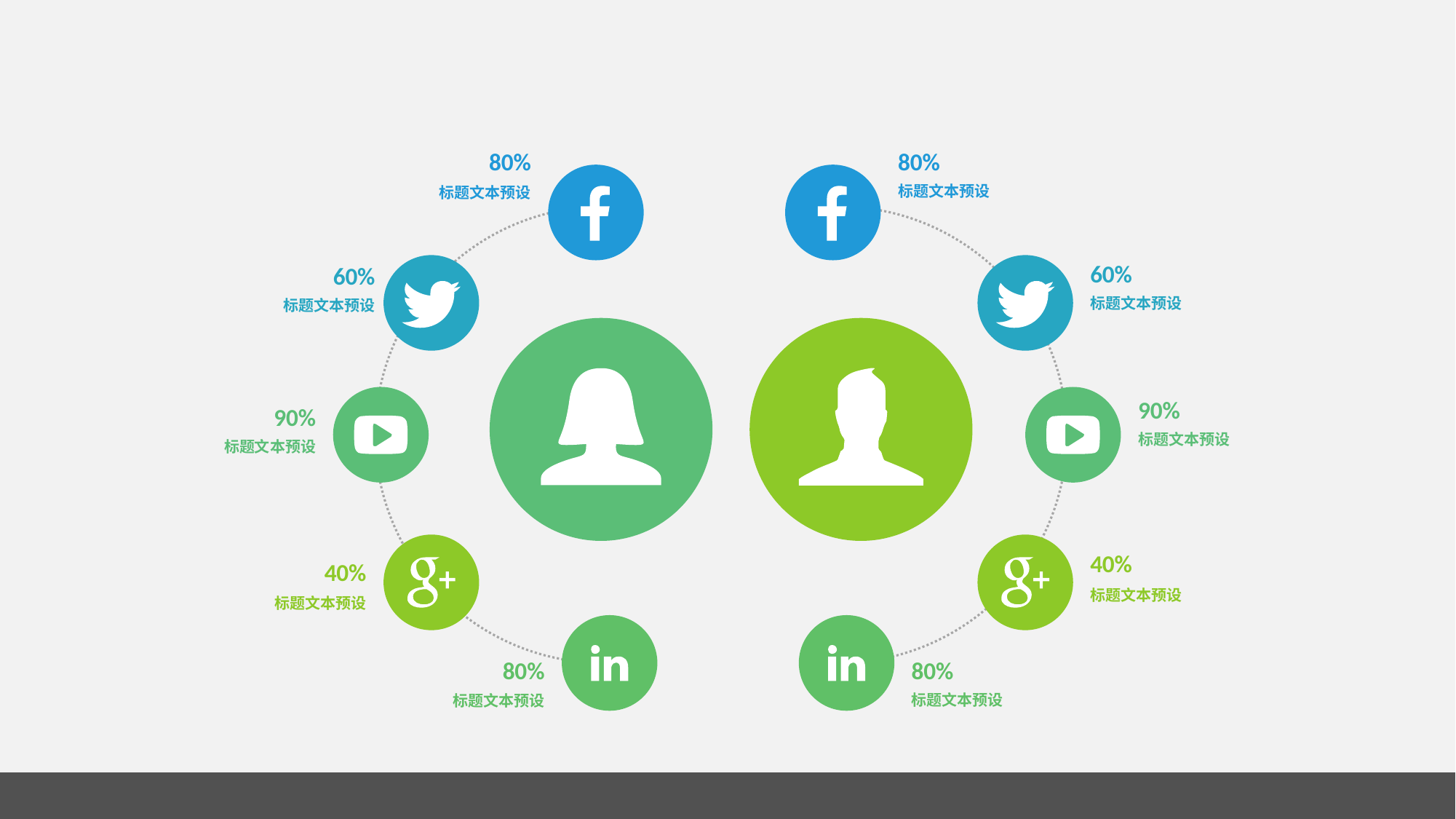

80%
标题文本预设
80%
标题文本预设

60%
标题文本预设
60%
标题文本预设

90%
标题文本预设
90%
标题文本预设

40%
标题文本预设
40%
标题文本预设

80%
标题文本预设
80%
标题文本预设